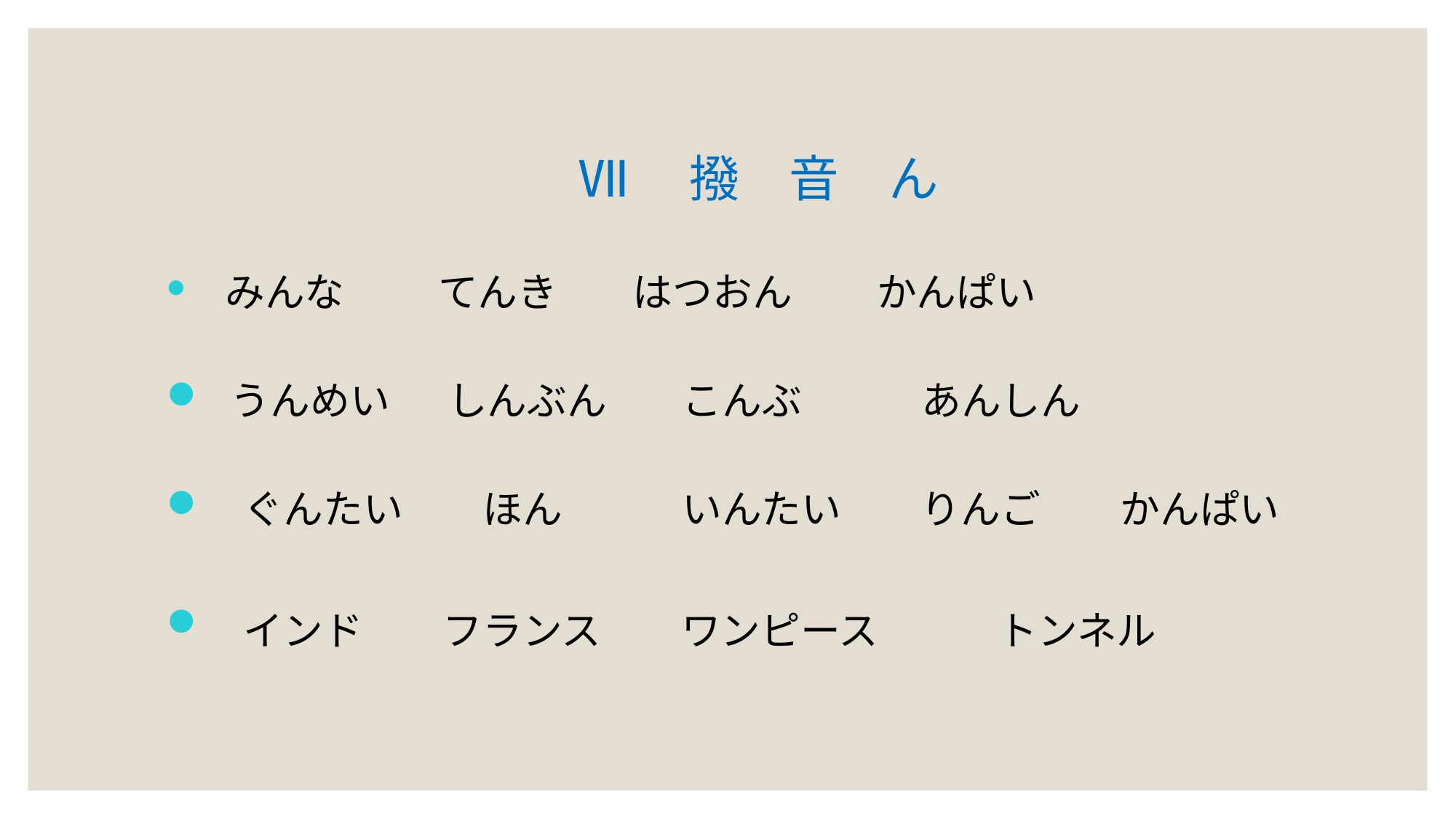

Ⅶ　撥　音　ん
　みんな　      てんき　    はつおん　     かんぱい
  うんめい  　しんぶん    　こんぶ　　　あんしん
　ぐんたい　　ほん　　　いんたい　　りんご　　かんぱい
　インド　　フランス　　ワンピース　　　トンネル